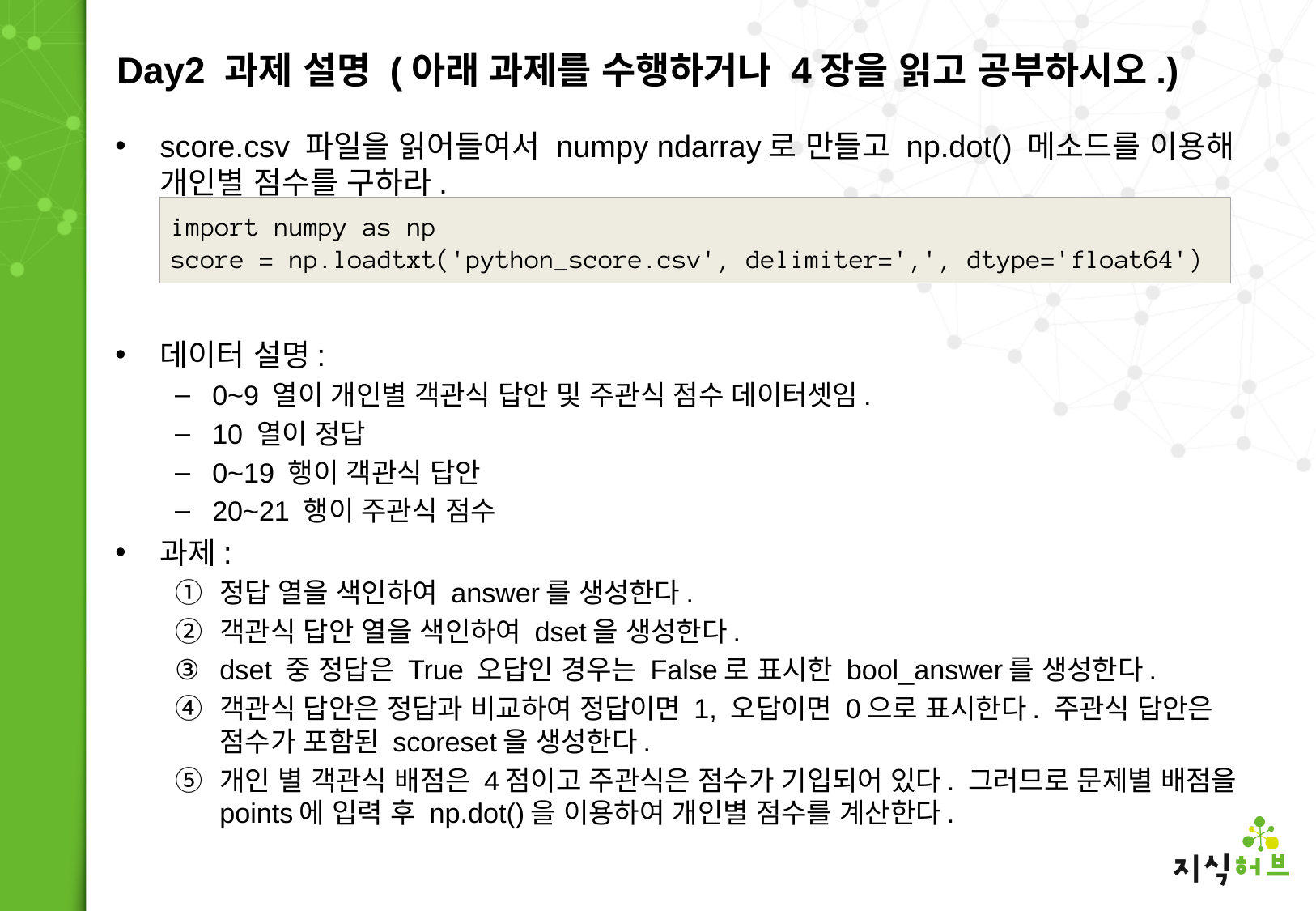

# Day2 과제 설명 (아래 과제를 수행하거나 4장을 읽고 공부하시오.)
score.csv 파일을 읽어들여서 numpy ndarray로 만들고 np.dot() 메소드를 이용해 개인별 점수를 구하라.

데이터 설명:
0~9 열이 개인별 객관식 답안 및 주관식 점수 데이터셋임.
10 열이 정답
0~19 행이 객관식 답안
20~21 행이 주관식 점수
과제:
정답 열을 색인하여 answer를 생성한다.
객관식 답안 열을 색인하여 dset을 생성한다.
dset 중 정답은 True 오답인 경우는 False로 표시한 bool_answer를 생성한다.
객관식 답안은 정답과 비교하여 정답이면 1, 오답이면 0으로 표시한다. 주관식 답안은 점수가 포함된 scoreset을 생성한다.
개인 별 객관식 배점은 4점이고 주관식은 점수가 기입되어 있다. 그러므로 문제별 배점을 points에 입력 후 np.dot()을 이용하여 개인별 점수를 계산한다.

import numpy as np
score = np.loadtxt('python_score.csv', delimiter=',', dtype='float64')